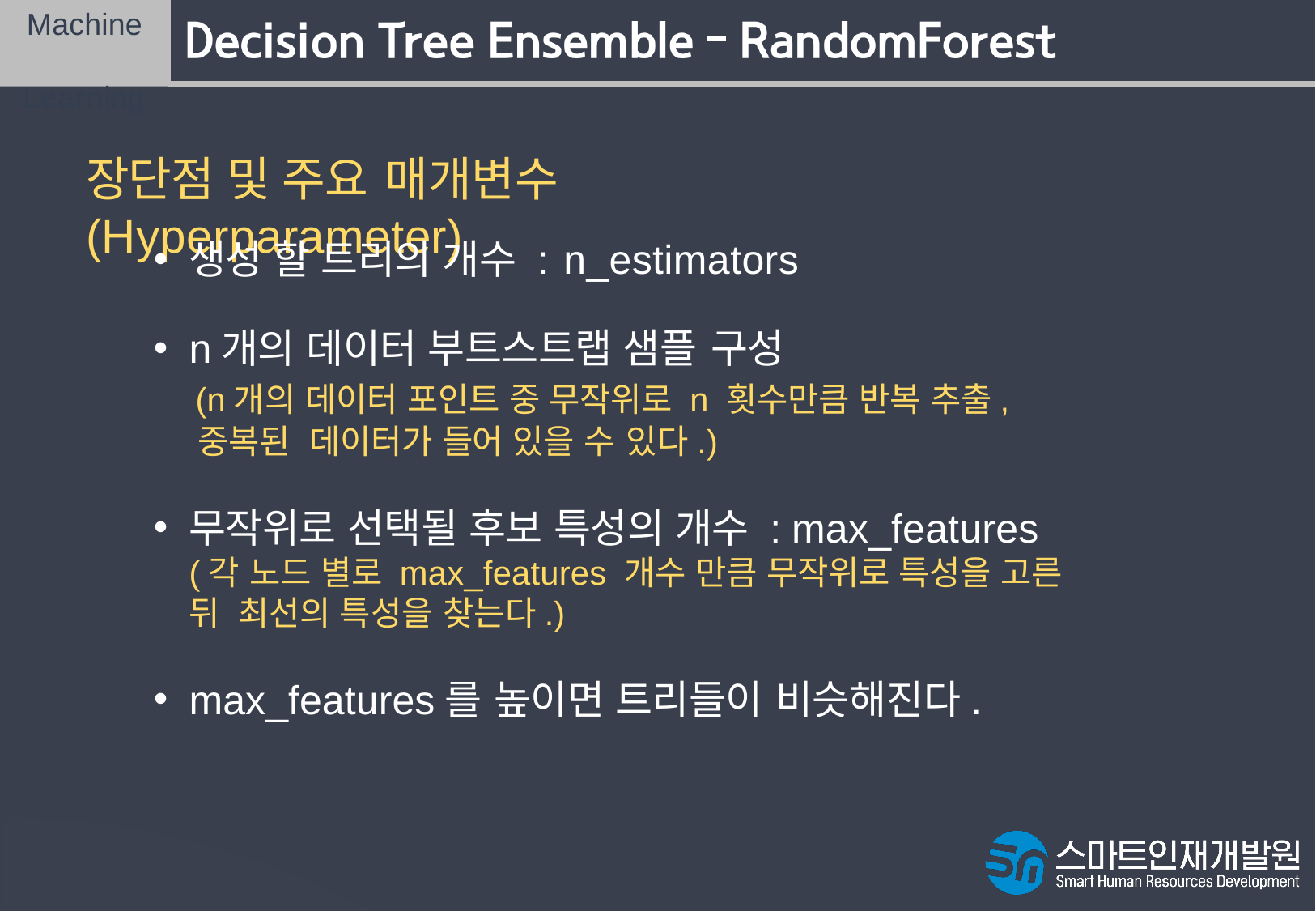

Machine  Learning

# 장단점 및 주요 매개변수(Hyperparameter)
생성 할 트리의 개수 : n_estimators
n개의 데이터 부트스트랩 샘플 구성
(n개의 데이터 포인트 중 무작위로 n 횟수만큼 반복 추출, 중복된  데이터가 들어 있을 수 있다.)

무작위로 선택될 후보 특성의 개수 : max_features  (각 노드 별로 max_features 개수 만큼 무작위로 특성을 고른 뒤  최선의 특성을 찾는다.)

max_features를 높이면 트리들이 비슷해진다.